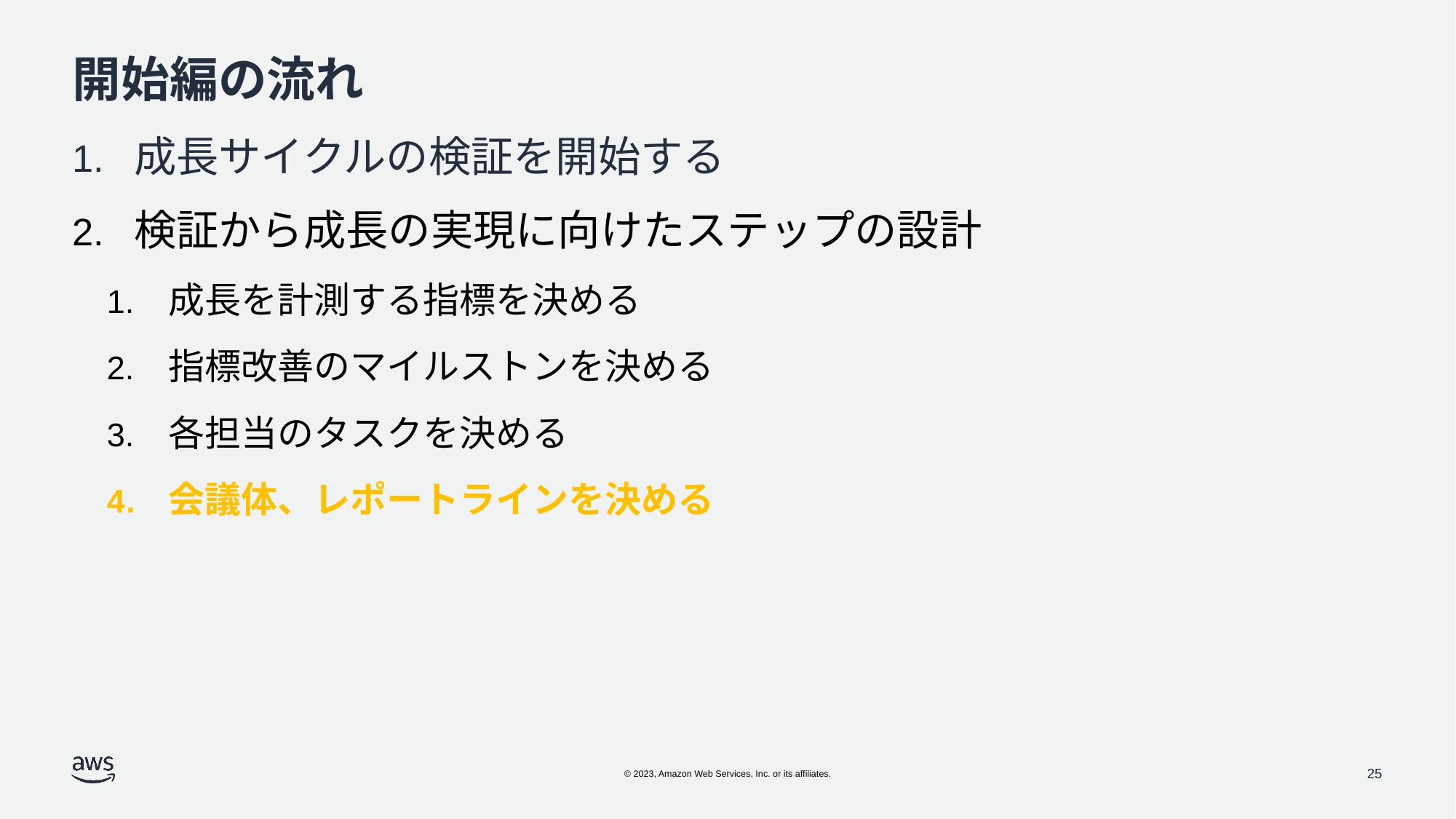

# 開始編の流れ
成長サイクルの検証を開始する
検証から成長の実現に向けたステップの設計
成長を計測する指標を決める
指標改善のマイルストンを決める
各担当のタスクを決める
会議体、レポートラインを決める
25